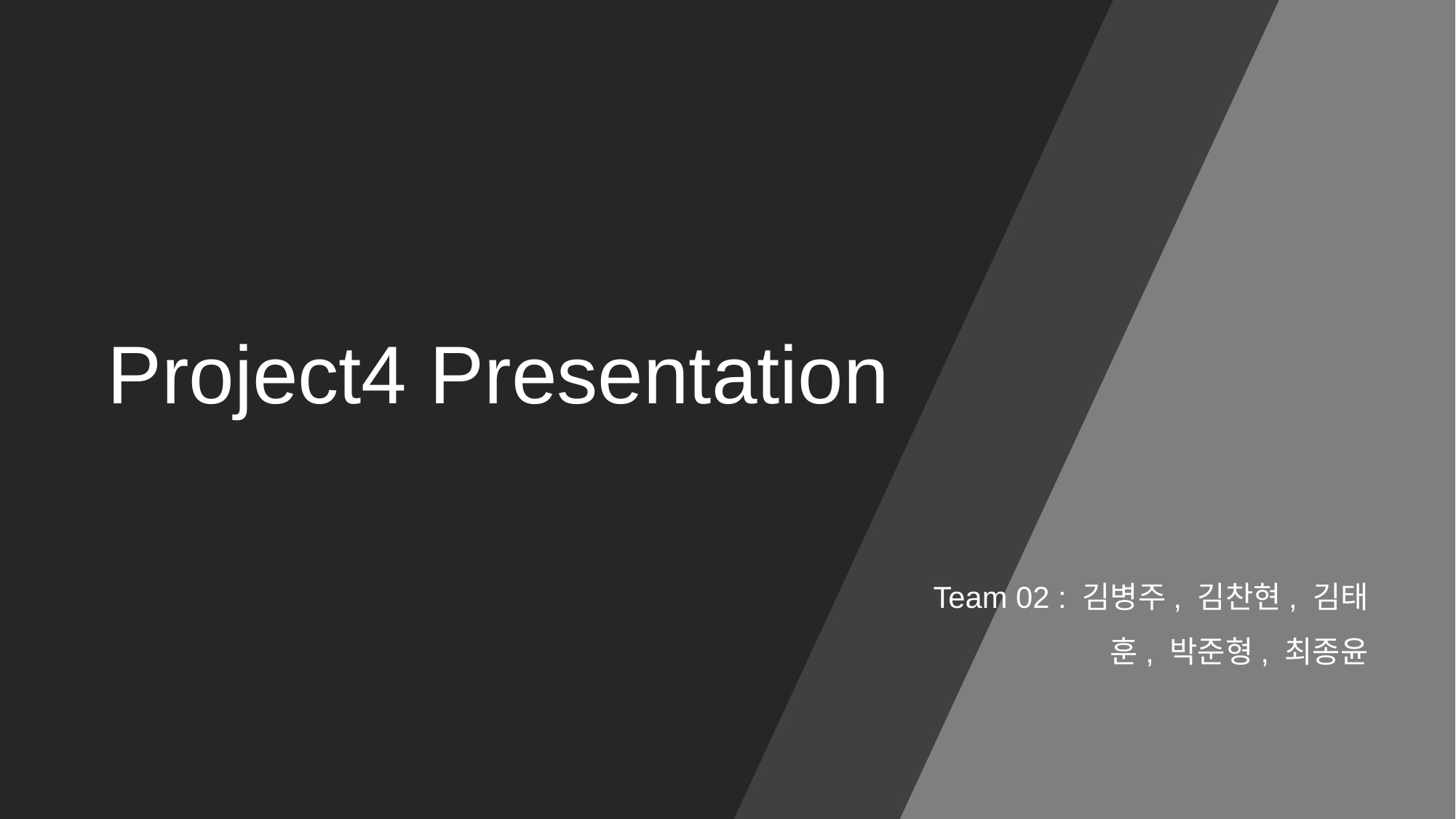

# Project4 Presentation
Team 02 : 김병주, 김찬현, 김태훈, 박준형, 최종윤